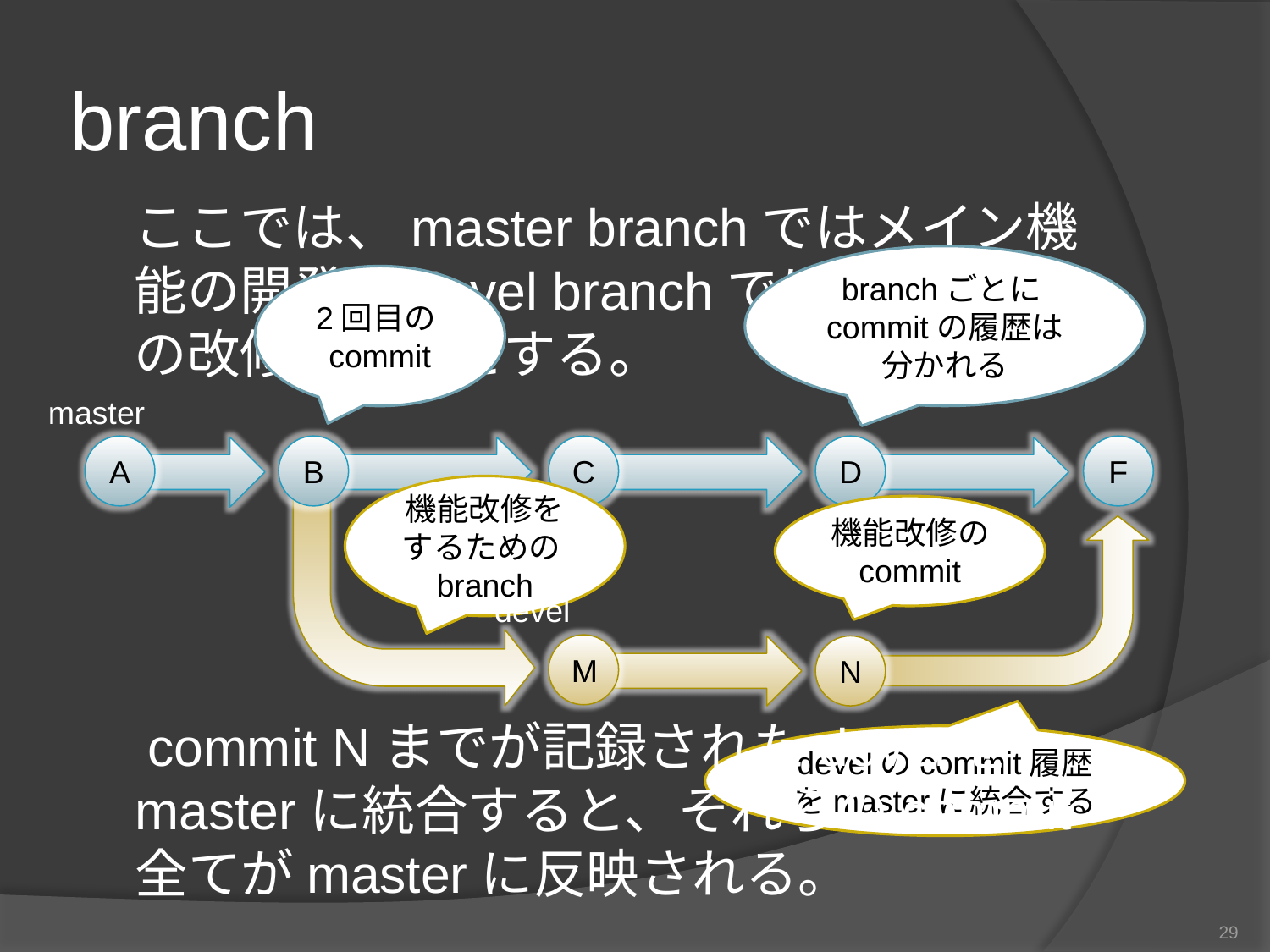

# branch
　ここでは、master branchではメイン機能の開発、devel branchではサブ機能の改修を目的とする。
branchごとにcommitの履歴は分かれる
2回目のcommit
master
A
B
C
D
F

機能改修をするためのbranch

機能改修の
commit
devel
M

N
　commit Nまでが記録されたdevelをmasterに統合すると、それらのcommit全てがmasterに反映される。
develのcommit履歴をmasterに統合する
29